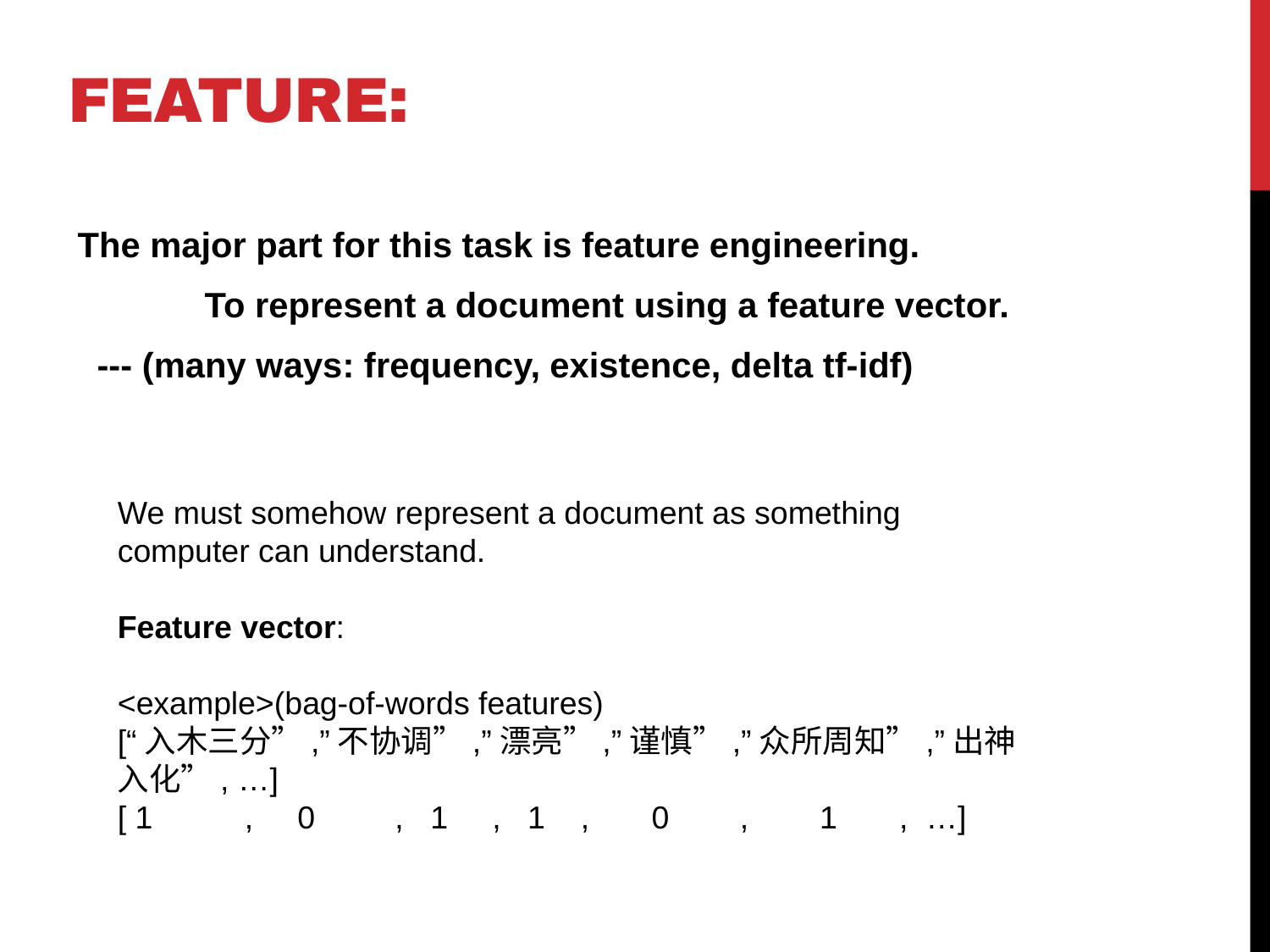

# Feature:
The major part for this task is feature engineering.
	To represent a document using a feature vector.
  --- (many ways: frequency, existence, delta tf-idf)
We must somehow represent a document as something computer can understand.

Feature vector:

<example>(bag-of-words features)
[“入木三分”,”不协调”,”漂亮”,”谨慎”,”众所周知”,”出神入化”, …]
[ 1	,     0         ,   1     ,   1    ,       0        ,        1       ,  …]